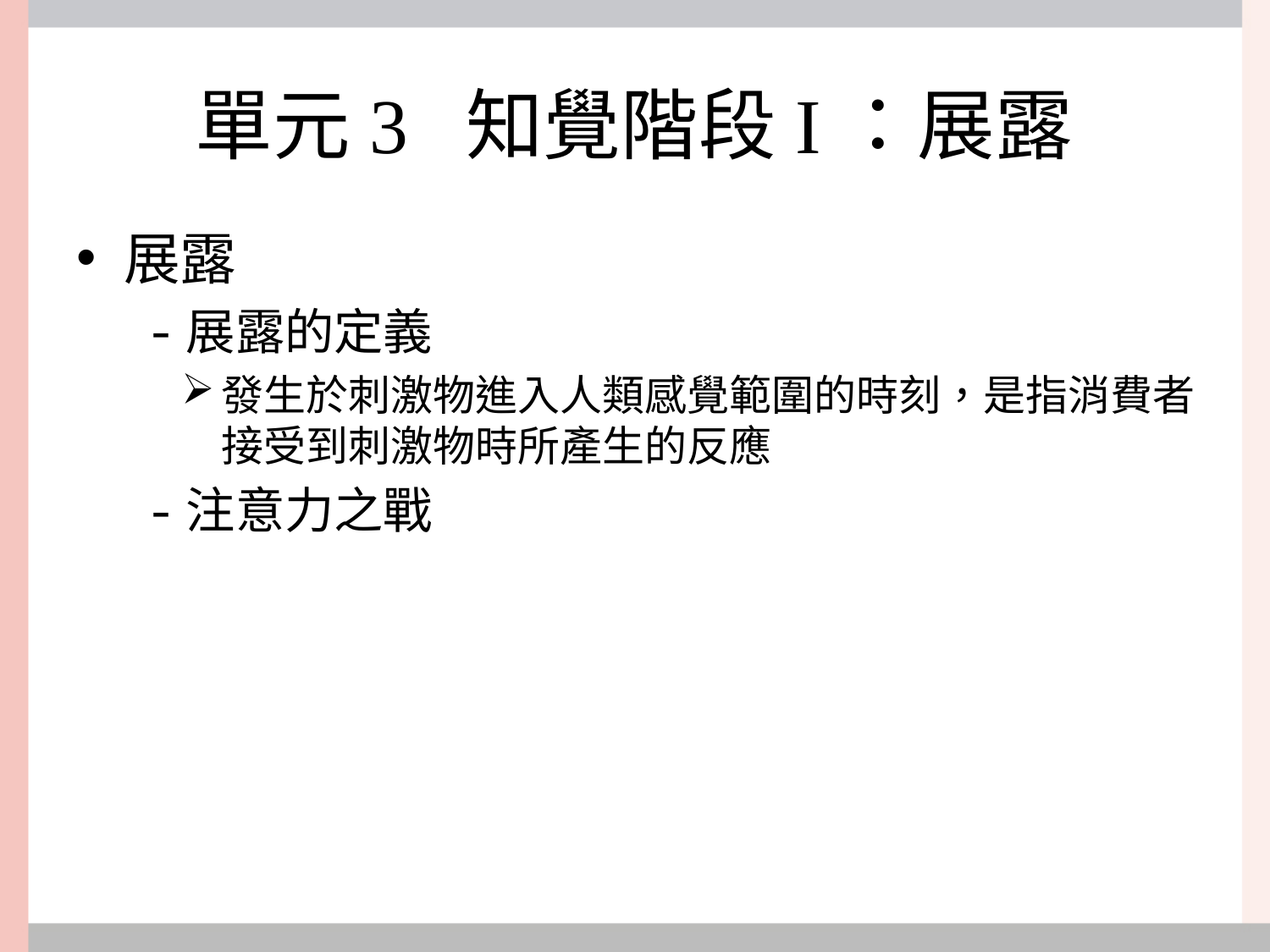

# 單元3  知覺階段Ι：展露
展露
展露的定義
發生於刺激物進入人類感覺範圍的時刻，是指消費者接受到刺激物時所產生的反應
注意力之戰